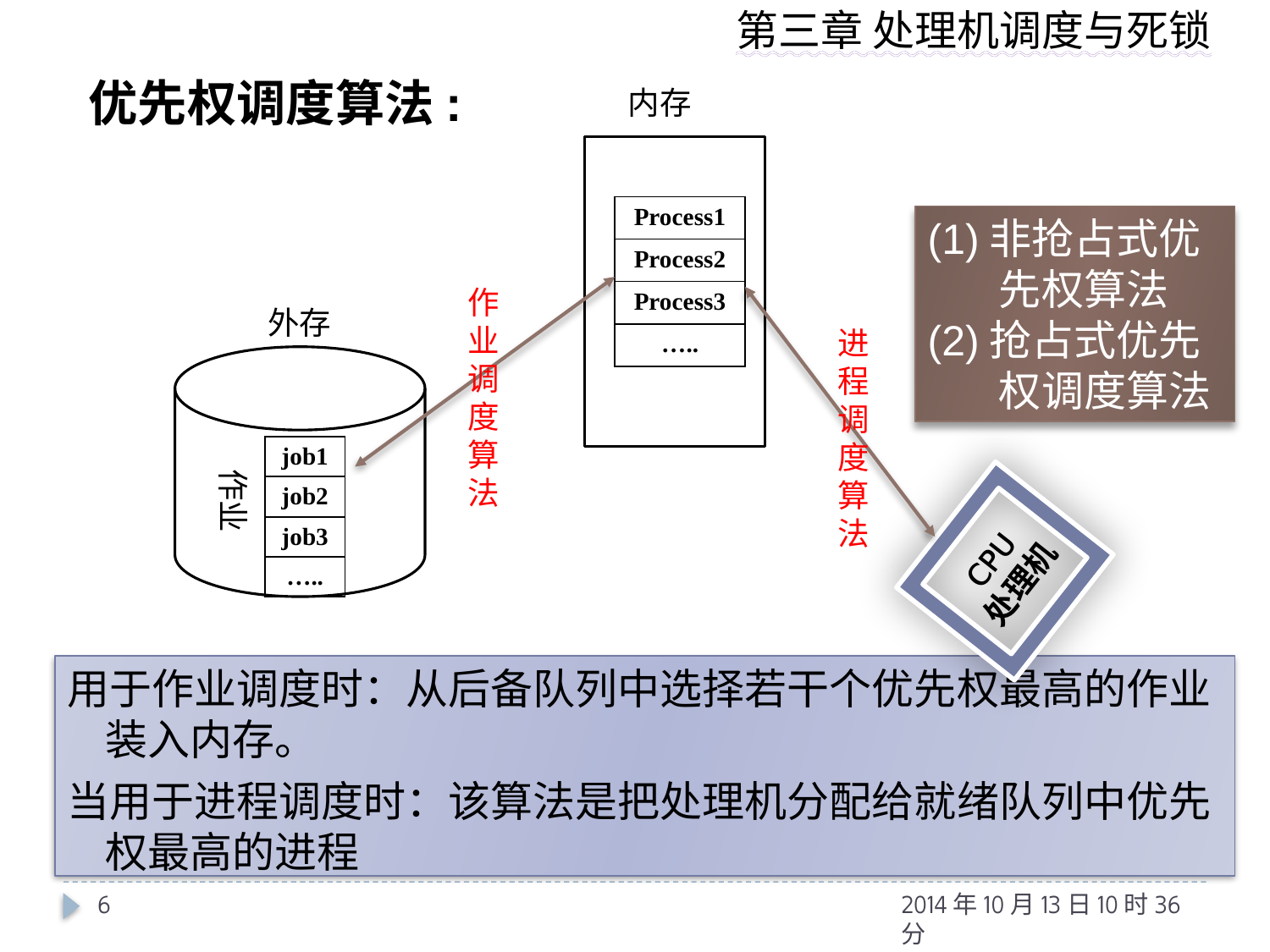

优先权调度算法:
内存

| Process1 |
| --- |
| Process2 |
| Process3 |
| ….. |
(1)非抢占式优先权算法
(2)抢占式优先权调度算法
作业调度算法
外存
进程调度算法

| job1 |
| --- |
| job2 |
| job3 |
| ….. |
作业
CPU
处理机
用于作业调度时：从后备队列中选择若干个优先权最高的作业装入内存。
当用于进程调度时：该算法是把处理机分配给就绪队列中优先权最高的进程
6
2014年10月13日10时36分